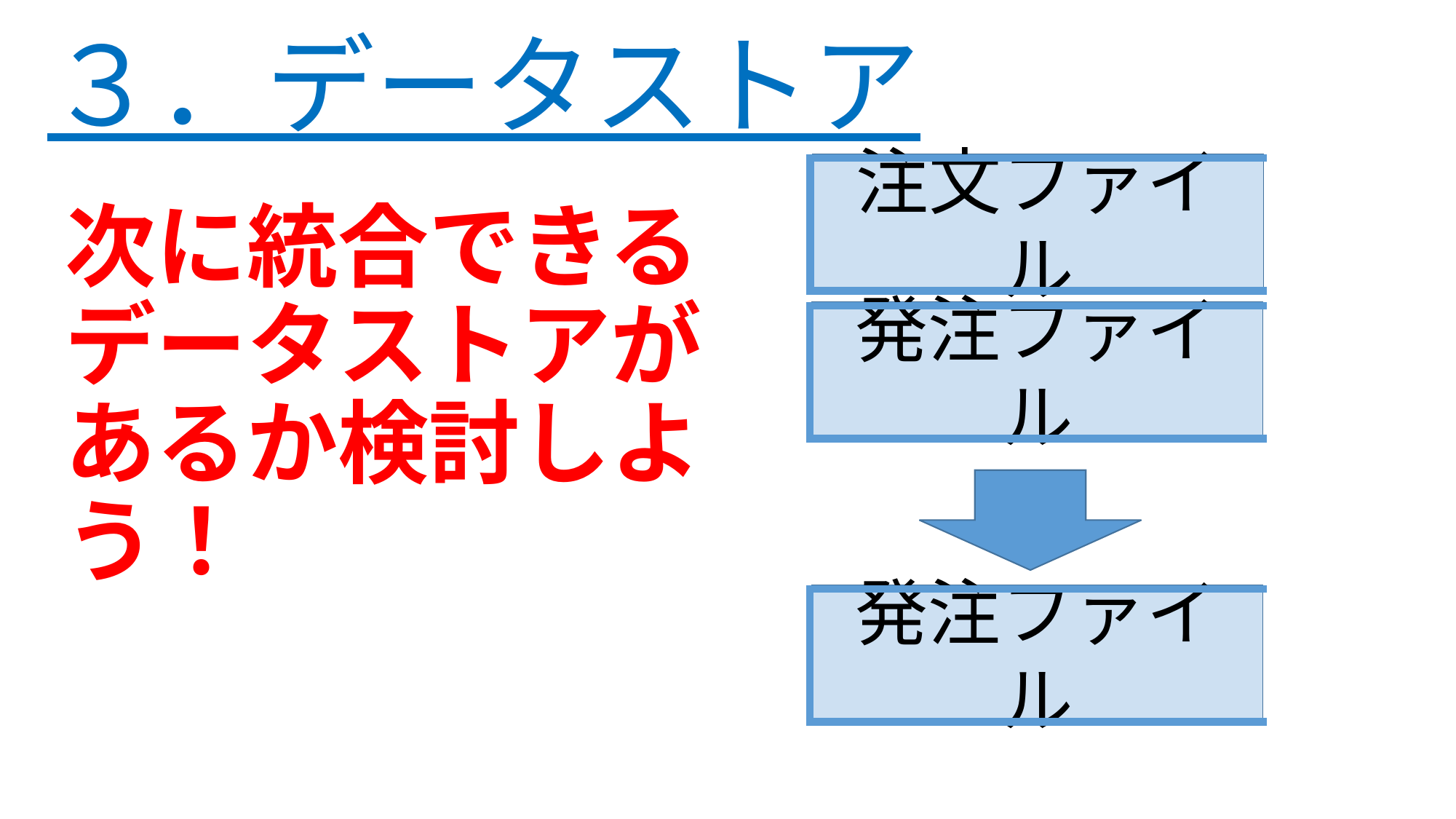

# ３．データストア
注文ファイル
次に統合できるデータストアがあるか検討しよう！
発注ファイル

発注ファイル